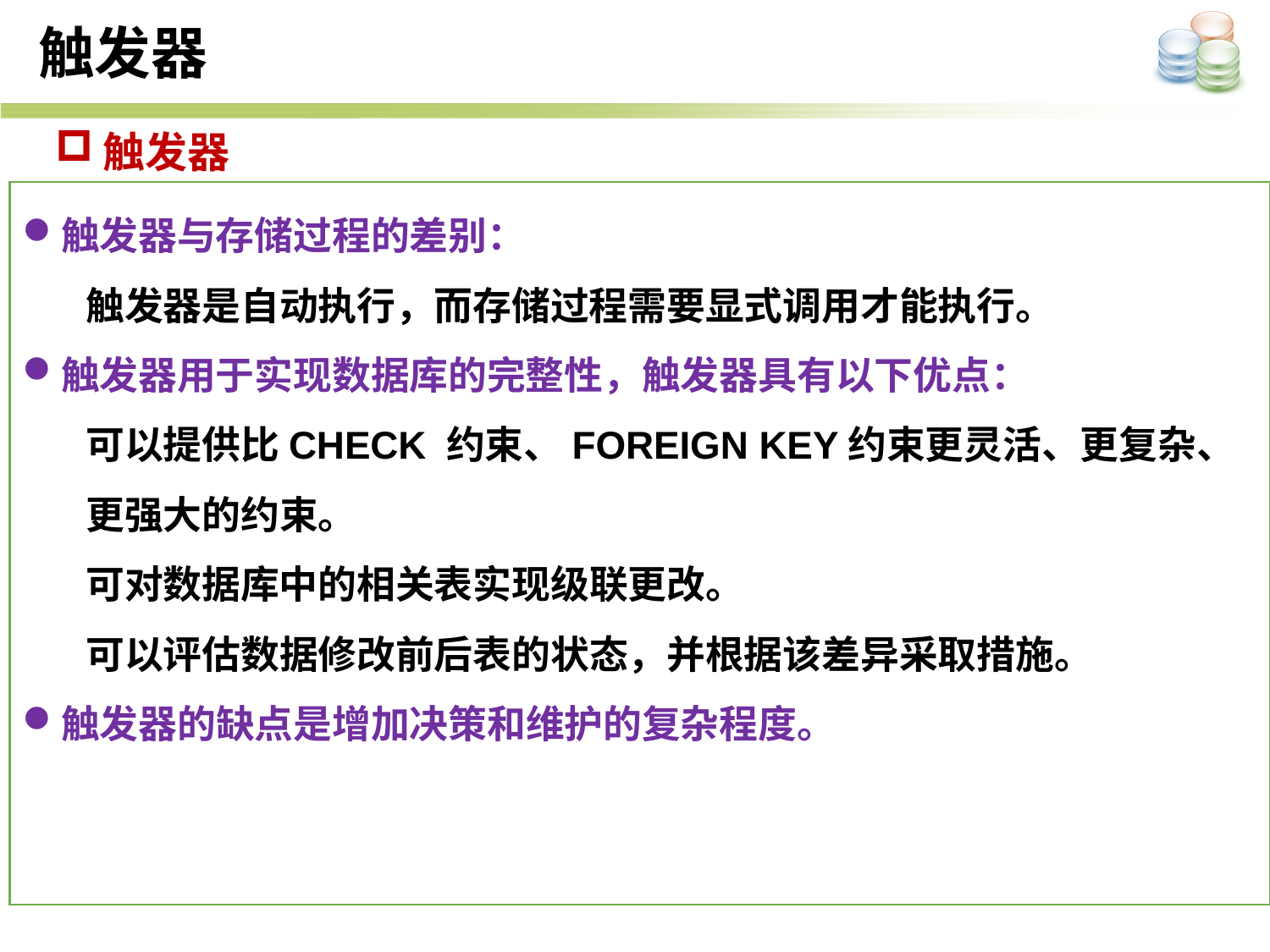

触发器
触发器
触发器与存储过程的差别：
触发器是自动执行，而存储过程需要显式调用才能执行。
触发器用于实现数据库的完整性，触发器具有以下优点：
可以提供比CHECK 约束、FOREIGN KEY约束更灵活、更复杂、更强大的约束。
可对数据库中的相关表实现级联更改。
可以评估数据修改前后表的状态，并根据该差异采取措施。
触发器的缺点是增加决策和维护的复杂程度。

37